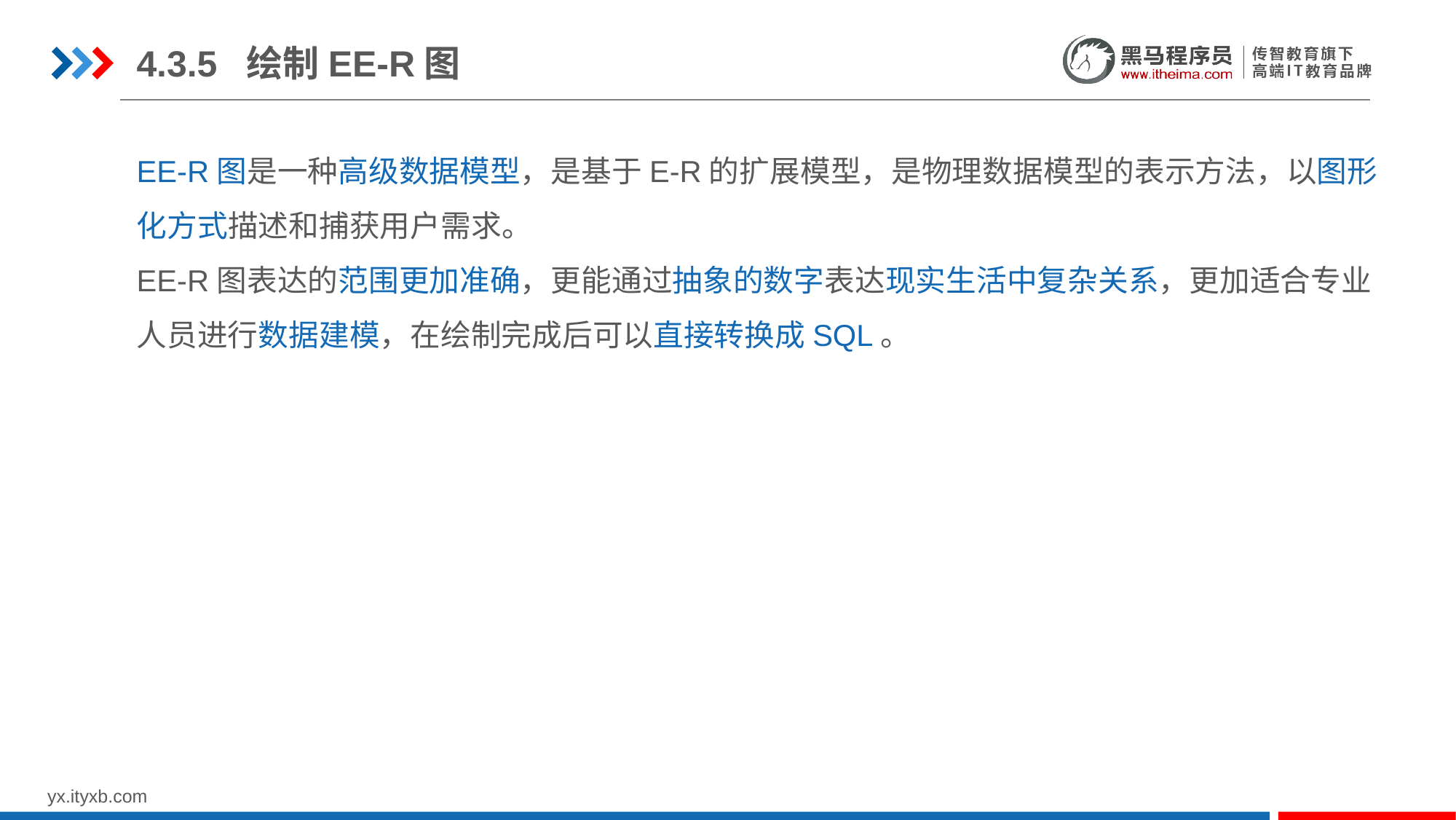

4.3.5  绘制EE-R图
EE-R图是一种高级数据模型，是基于E-R的扩展模型，是物理数据模型的表示方法，以图形化方式描述和捕获用户需求。
EE-R图表达的范围更加准确，更能通过抽象的数字表达现实生活中复杂关系，更加适合专业人员进行数据建模，在绘制完成后可以直接转换成SQL。